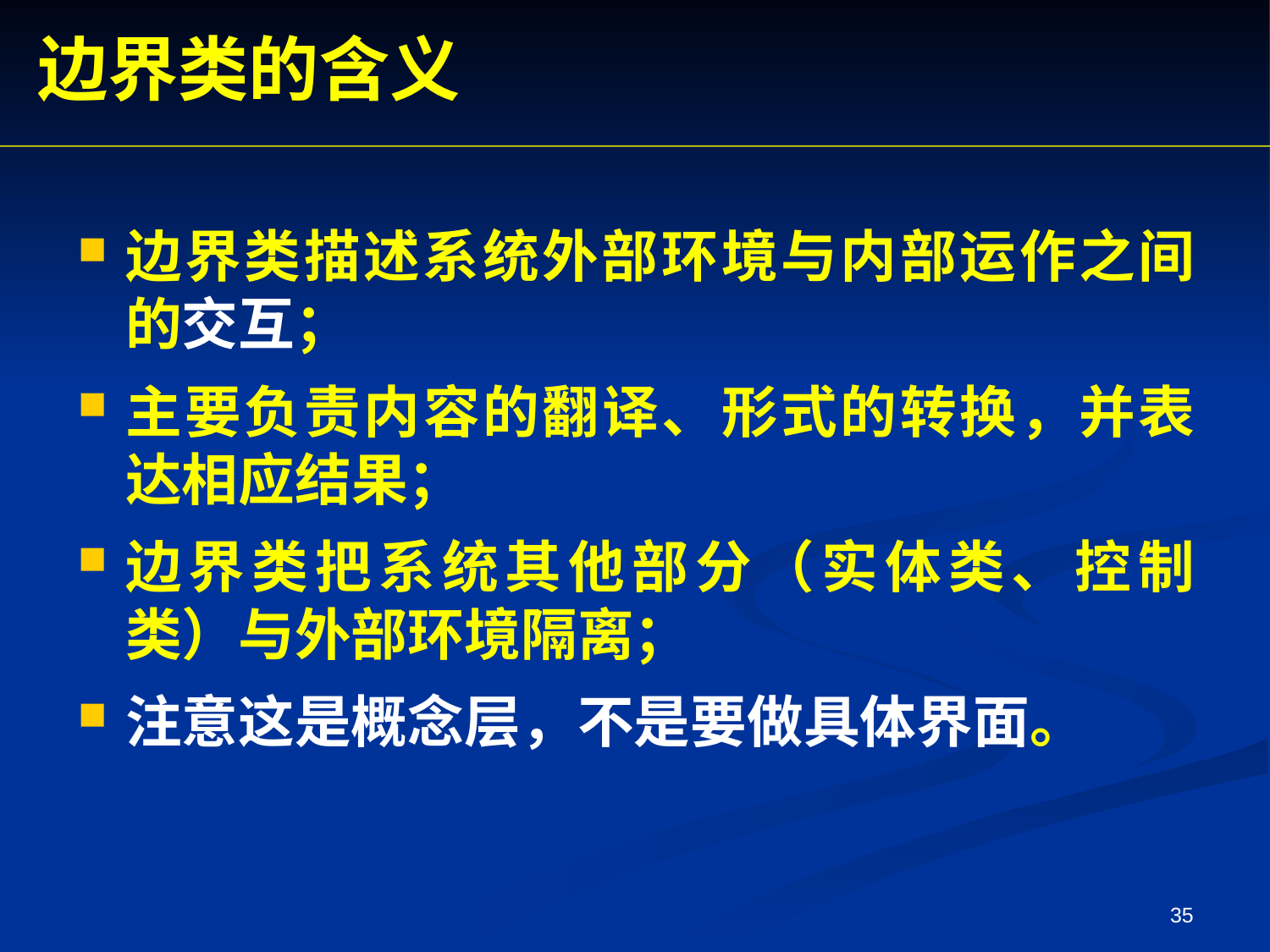

边界类的含义

边界类描述系统外部环境与内部运作之间的交互；
主要负责内容的翻译、形式的转换，并表达相应结果；
边界类把系统其他部分（实体类、控制类）与外部环境隔离；
注意这是概念层，不是要做具体界面。
35